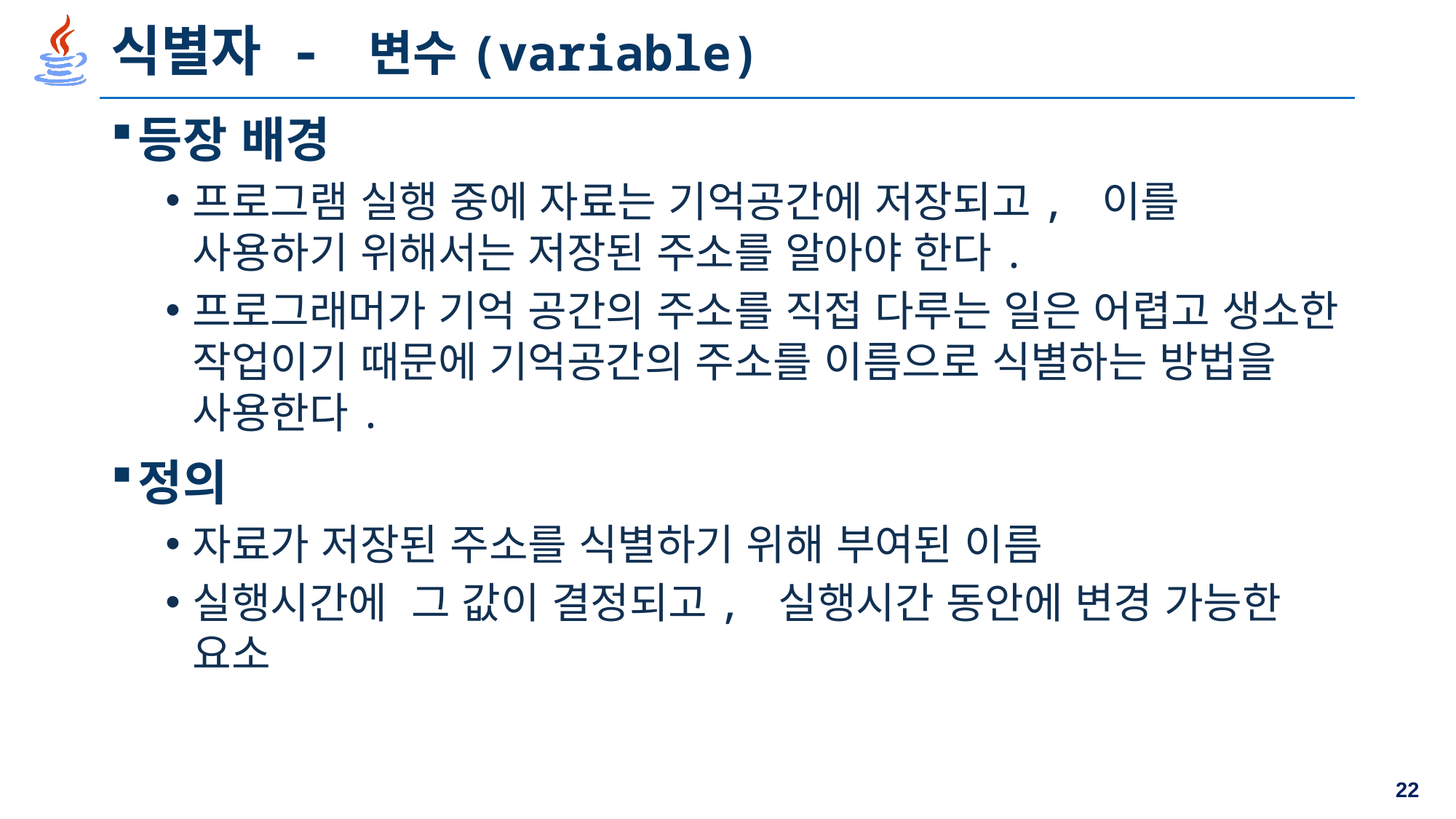

# 식별자 - 변수(variable)
등장 배경
프로그램 실행 중에 자료는 기억공간에 저장되고, 이를 사용하기 위해서는 저장된 주소를 알아야 한다.
프로그래머가 기억 공간의 주소를 직접 다루는 일은 어렵고 생소한 작업이기 때문에 기억공간의 주소를 이름으로 식별하는 방법을 사용한다.
정의
자료가 저장된 주소를 식별하기 위해 부여된 이름
실행시간에  그 값이 결정되고, 실행시간 동안에 변경 가능한 요소
22